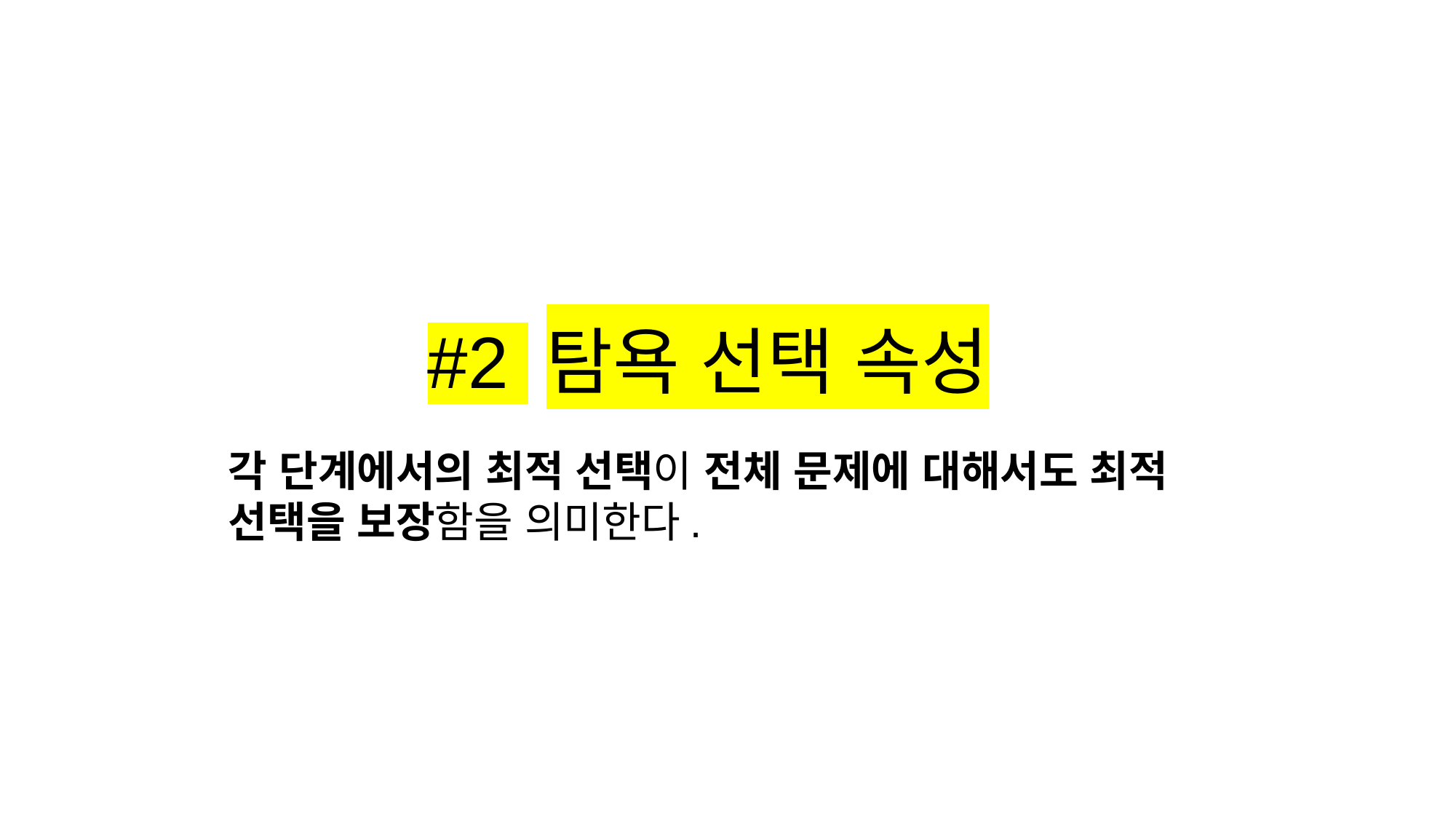

#2 탐욕 선택 속성
각 단계에서의 최적 선택이 전체 문제에 대해서도 최적 선택을 보장함을 의미한다.